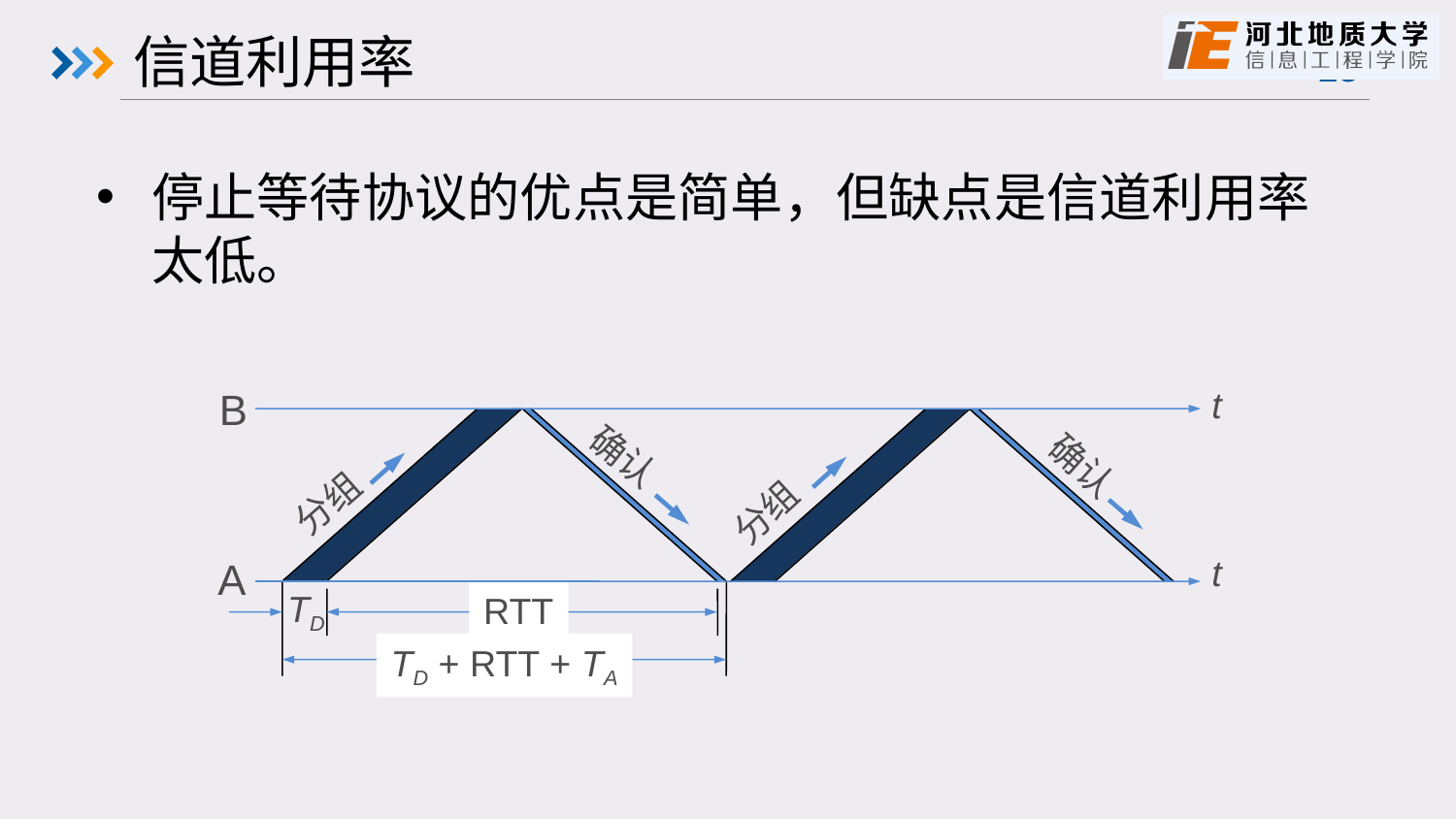

# 信道利用率
停止等待协议的优点是简单，但缺点是信道利用率太低。

t
B

确认
确认

分组
分组

t
A
TD

RTT

TD + RTT + TA